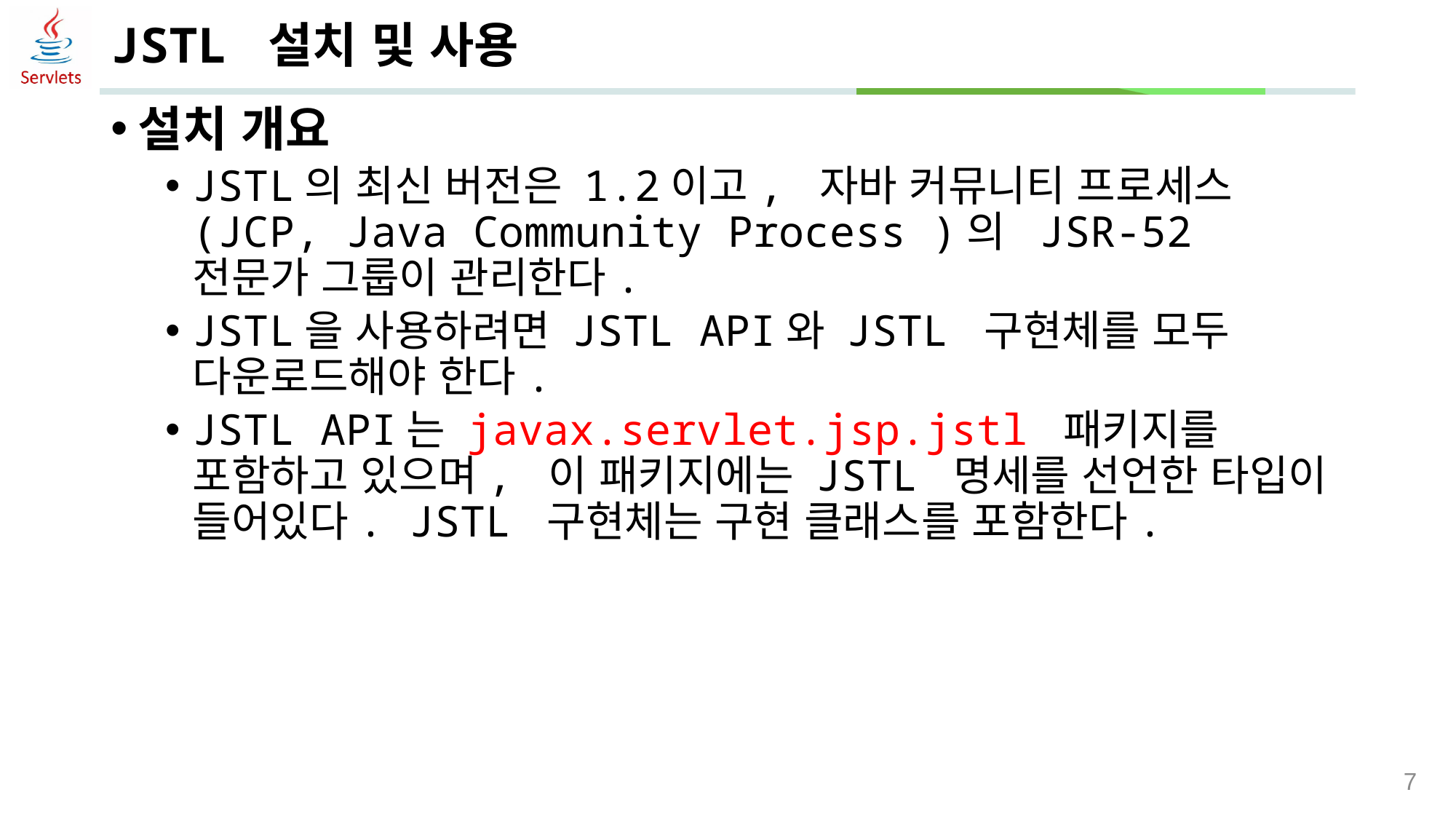

# JSTL 설치 및 사용
설치 개요
JSTL의 최신 버전은 1.2이고, 자바 커뮤니티 프로세스(JCP, Java Community Process )의  JSR-52 전문가 그룹이 관리한다.
JSTL을 사용하려면 JSTL API와 JSTL 구현체를 모두 다운로드해야 한다.
JSTL API는 javax.servlet.jsp.jstl 패키지를 포함하고 있으며, 이 패키지에는 JSTL 명세를 선언한 타입이 들어있다. JSTL 구현체는 구현 클래스를 포함한다.
7